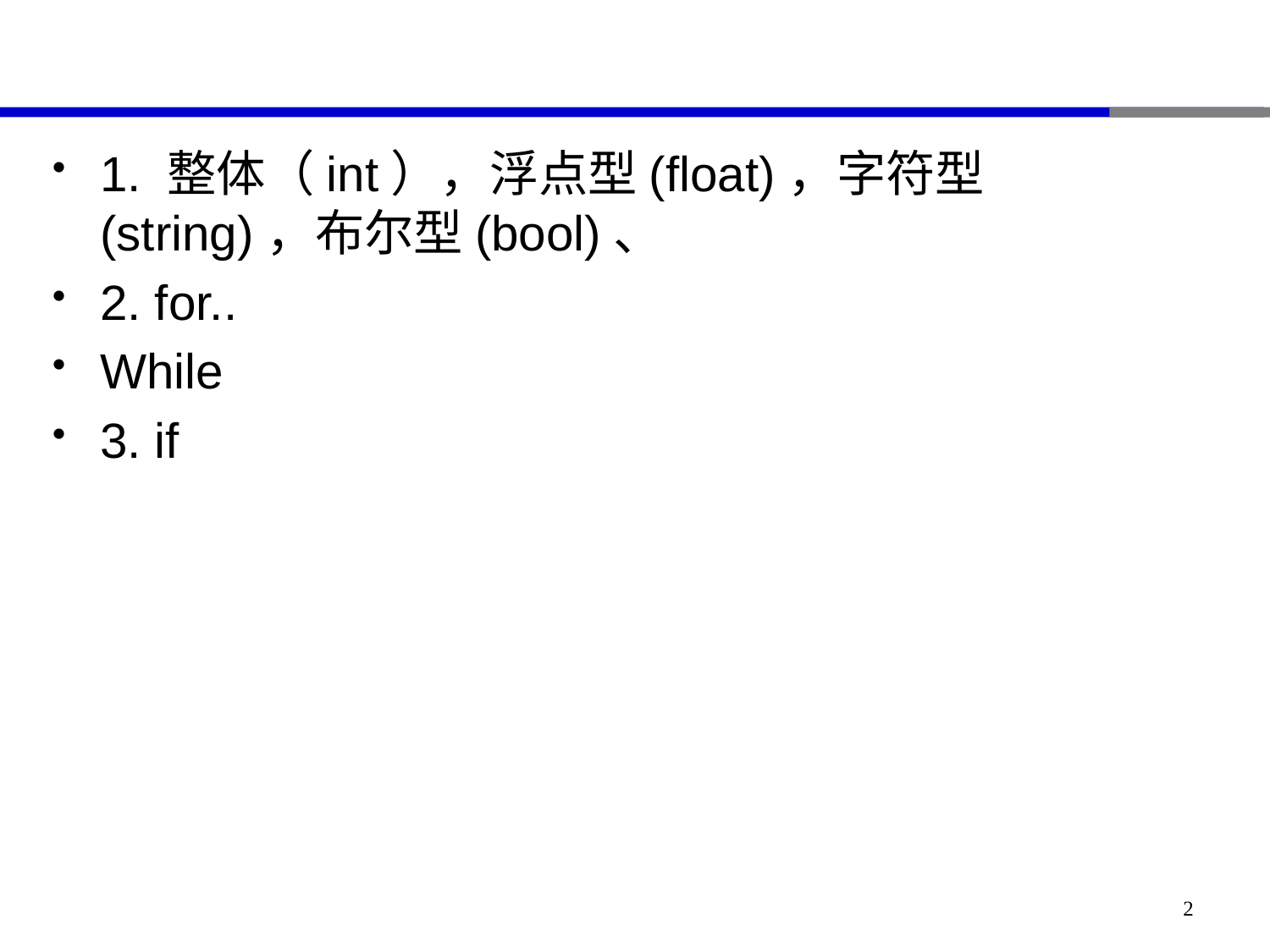

#
1. 整体（int），浮点型(float)，字符型(string)，布尔型(bool)、
2. for..
While
3. if
2